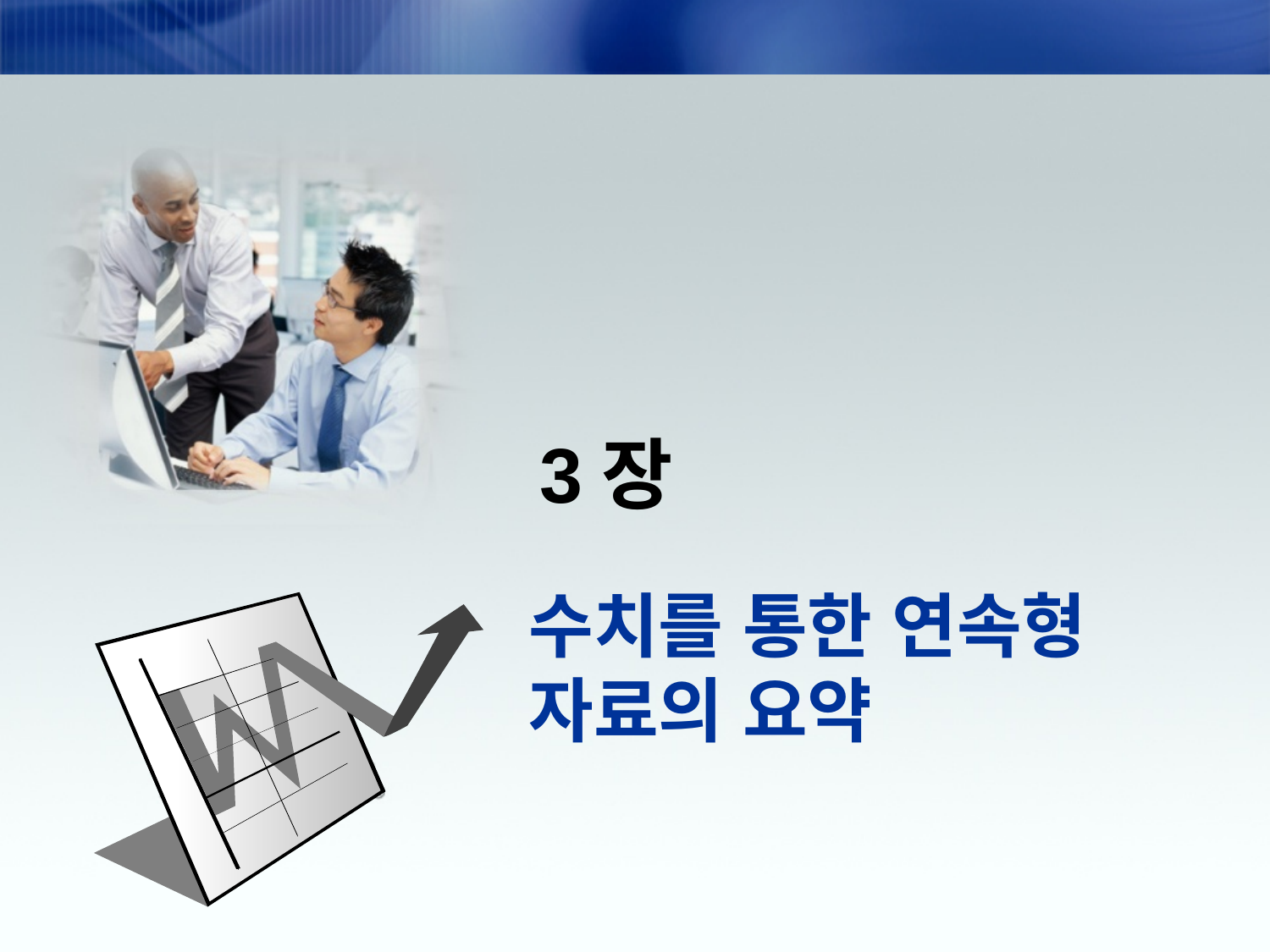

# 3장
수치를 통한 연속형 자료의 요약